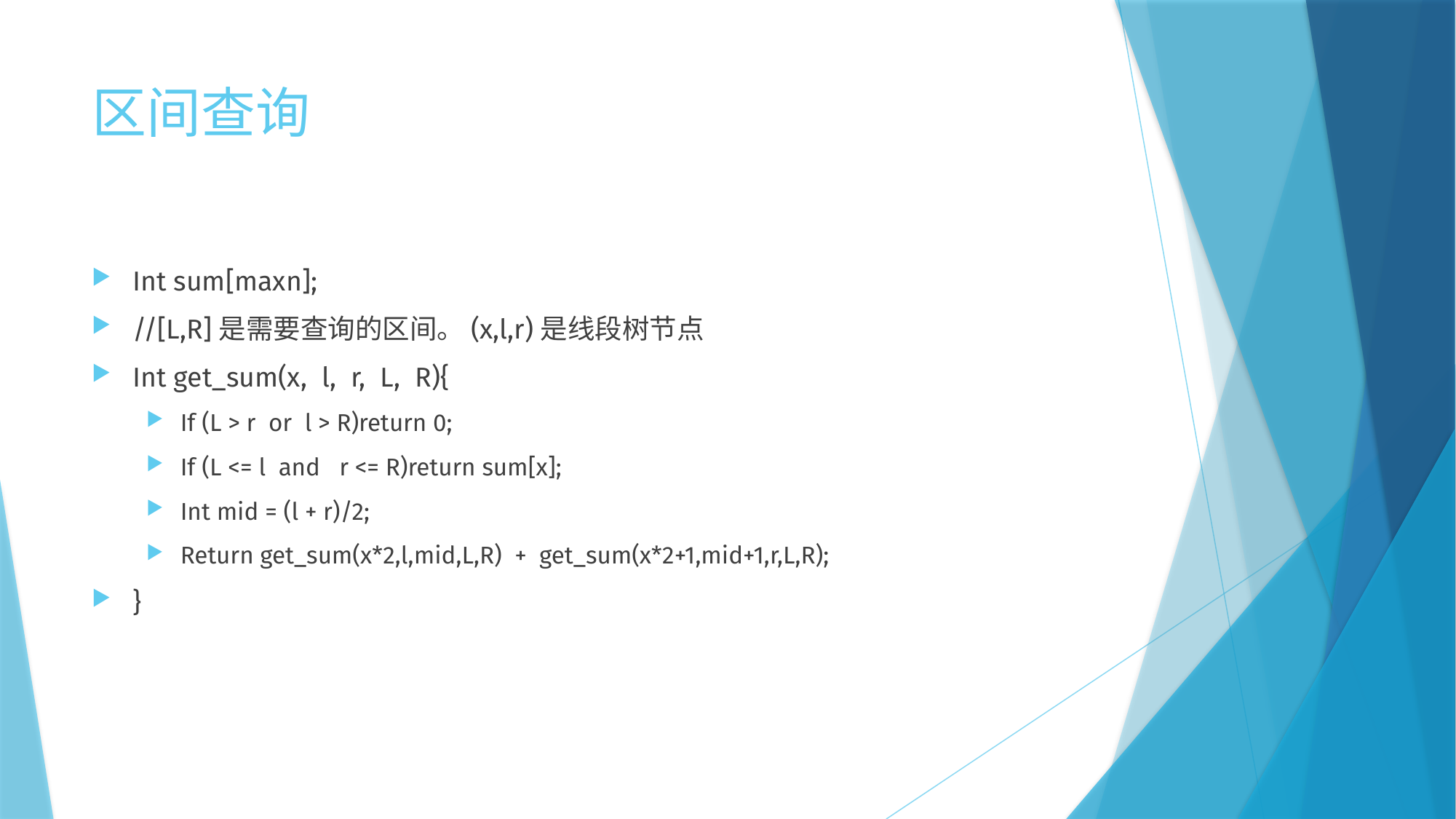

# 区间查询
Int sum[maxn];
//[L,R]是需要查询的区间。(x,l,r)是线段树节点
Int get_sum(x,  l,  r,  L,  R){
If (L > r  or  l > R)return 0;
If (L <= l  and   r <= R)return sum[x];
Int mid = (l + r)/2;
Return get_sum(x*2,l,mid,L,R)  +  get_sum(x*2+1,mid+1,r,L,R);
}